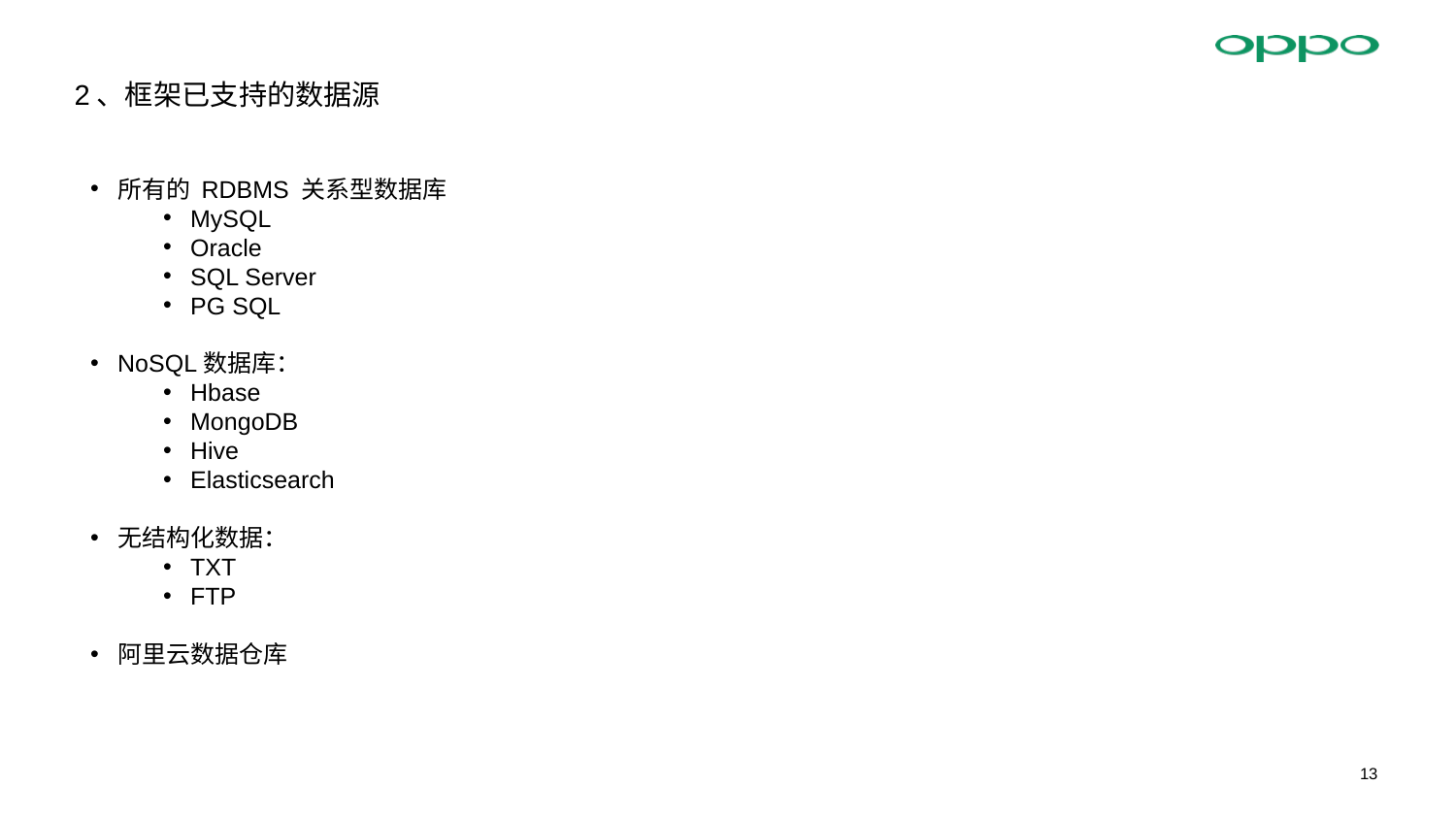

2、框架已支持的数据源
所有的 RDBMS 关系型数据库
MySQL
Oracle
SQL Server
PG SQL

NoSQL数据库：
Hbase
MongoDB
Hive
Elasticsearch

无结构化数据：
TXT
FTP

阿里云数据仓库